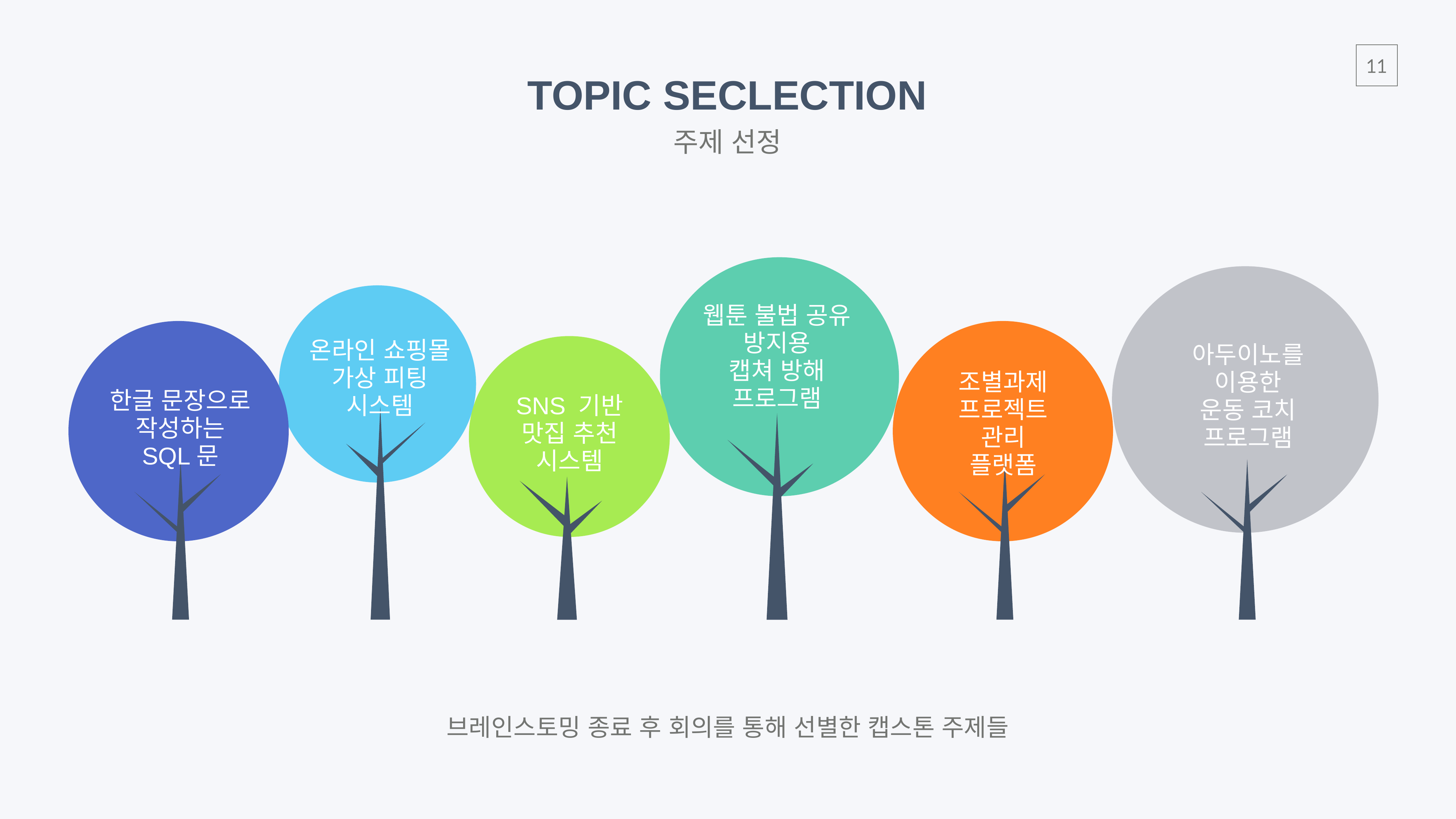

TOPIC SECLECTION
주제 선정

웹툰 불법 공유
방지용
캡쳐 방해
프로그램

온라인 쇼핑몰
가상 피팅
시스템
아두이노를
이용한
운동 코치
프로그램

조별과제
프로젝트
관리
플랫폼
한글 문장으로
작성하는
SQL문
SNS 기반
맛집 추천
시스템

브레인스토밍 종료 후 회의를 통해 선별한 캡스톤 주제들